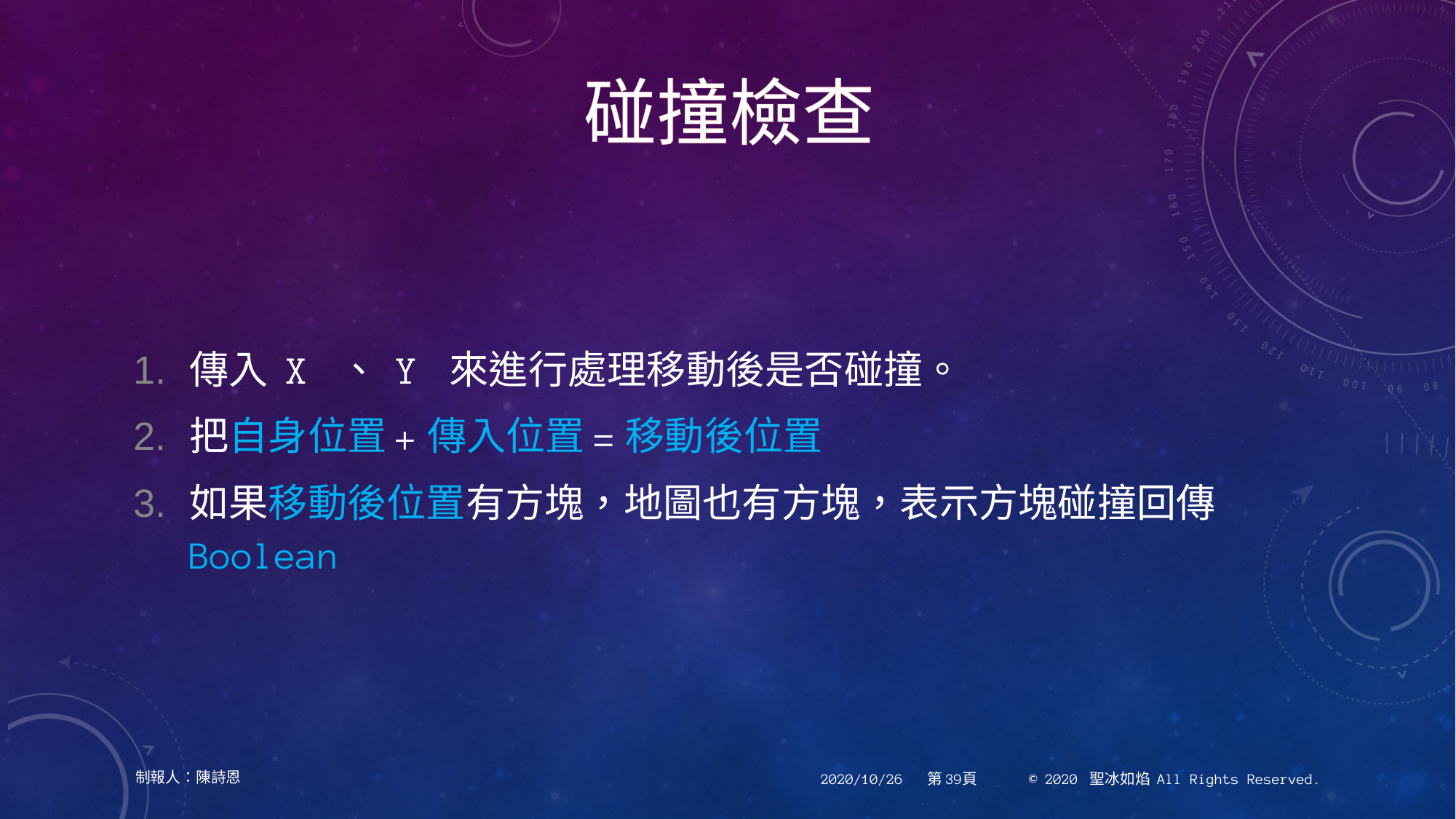

# 碰撞檢查
傳入 X 、 Y 來進行處理移動後是否碰撞。
把自身位置+傳入位置=移動後位置
如果移動後位置有方塊，地圖也有方塊，表示方塊碰撞回傳Boolean
第39頁
制報人：陳詩恩
2020/10/26